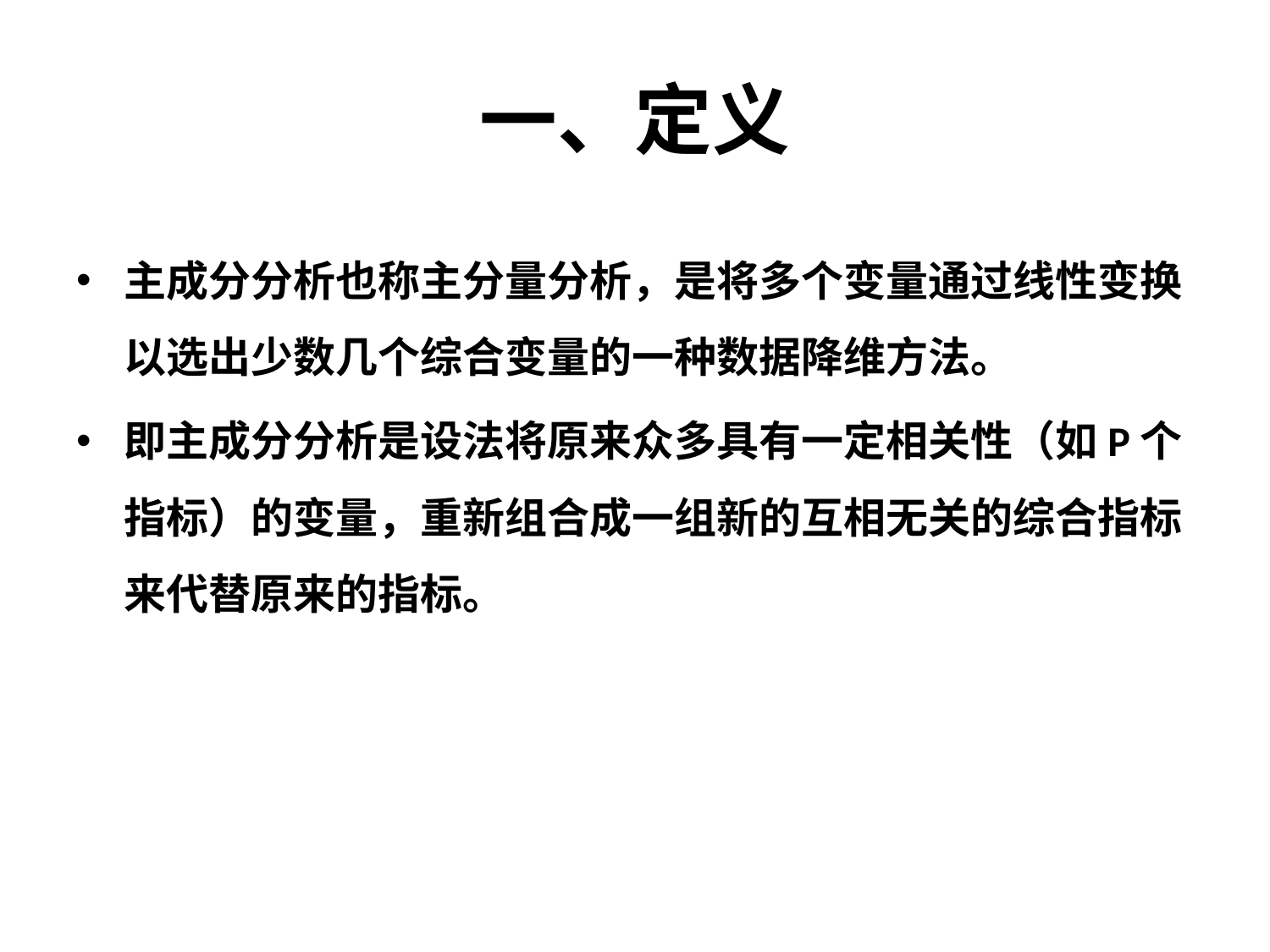

# 一、定义
主成分分析也称主分量分析，是将多个变量通过线性变换以选出少数几个综合变量的一种数据降维方法。
即主成分分析是设法将原来众多具有一定相关性（如P个指标）的变量，重新组合成一组新的互相无关的综合指标来代替原来的指标。